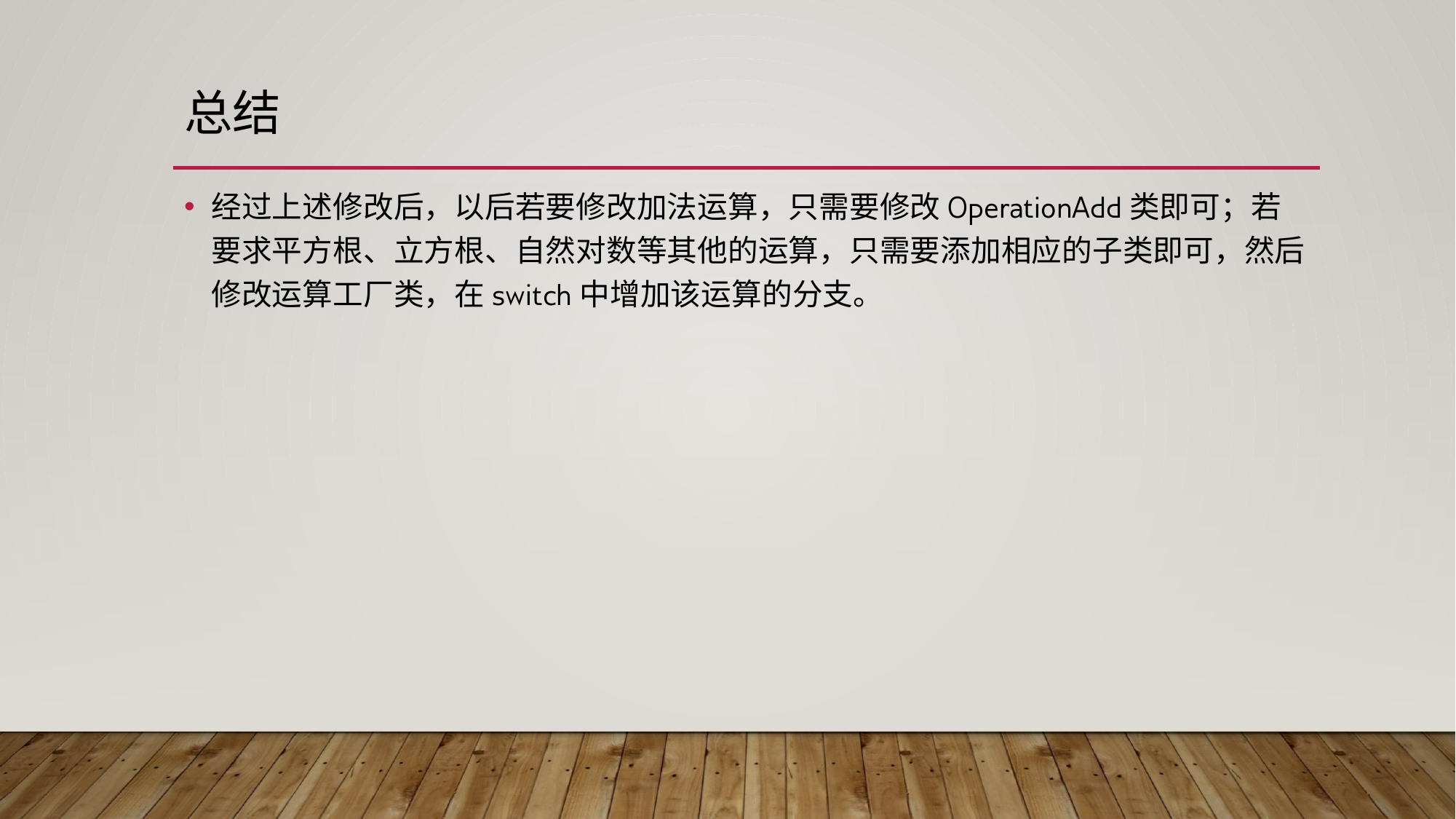

# 总结
经过上述修改后，以后若要修改加法运算，只需要修改OperationAdd类即可；若要求平方根、立方根、自然对数等其他的运算，只需要添加相应的子类即可，然后修改运算工厂类，在switch中增加该运算的分支。